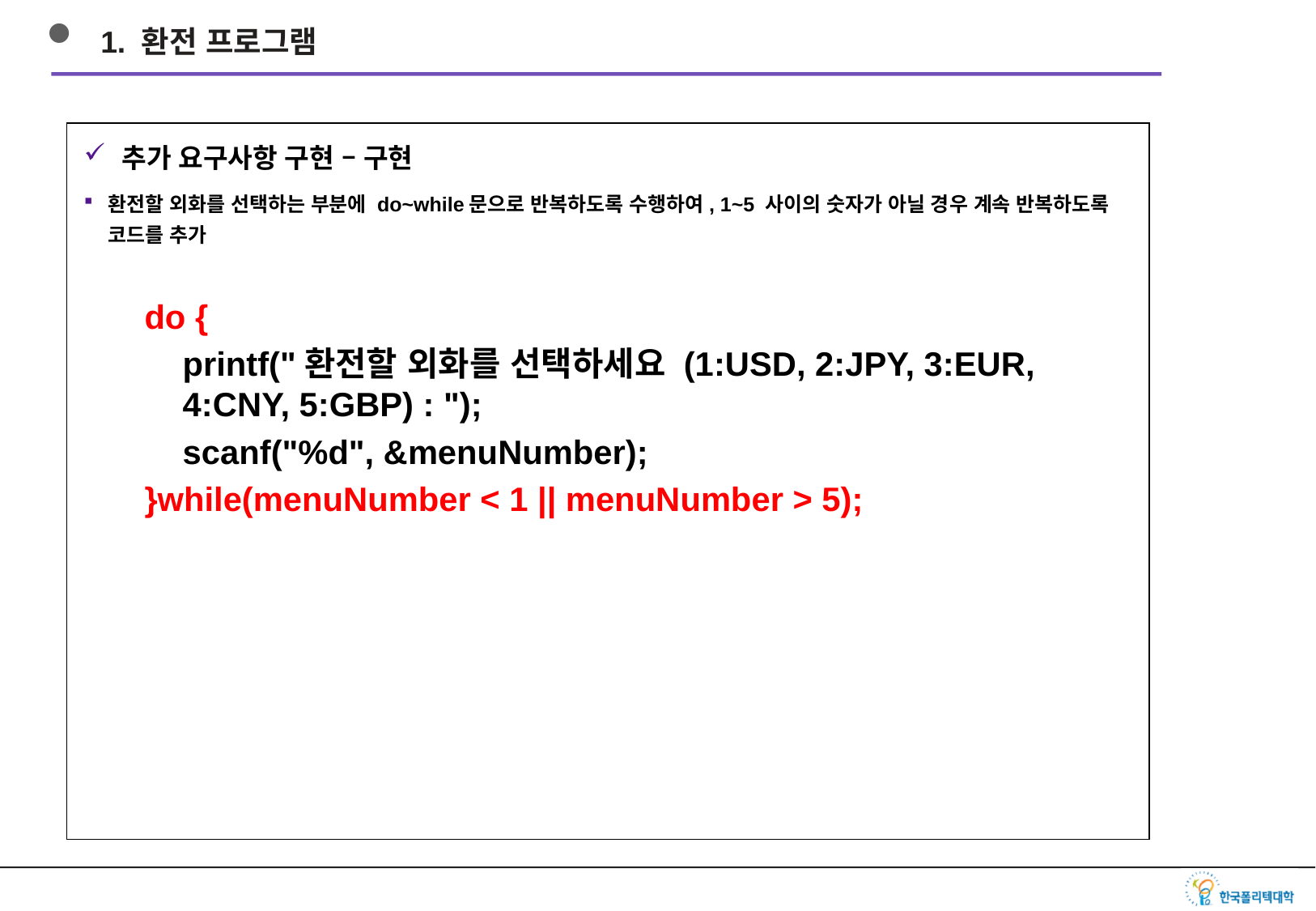

1. 환전 프로그램
추가 요구사항 구현 – 구현
환전할 외화를 선택하는 부분에 do~while문으로 반복하도록 수행하여, 1~5 사이의 숫자가 아닐 경우 계속 반복하도록 코드를 추가

do {
	printf("환전할 외화를 선택하세요 (1:USD, 2:JPY, 3:EUR, 4:CNY, 5:GBP) : ");
	scanf("%d", &menuNumber);
}while(menuNumber < 1 || menuNumber > 5);